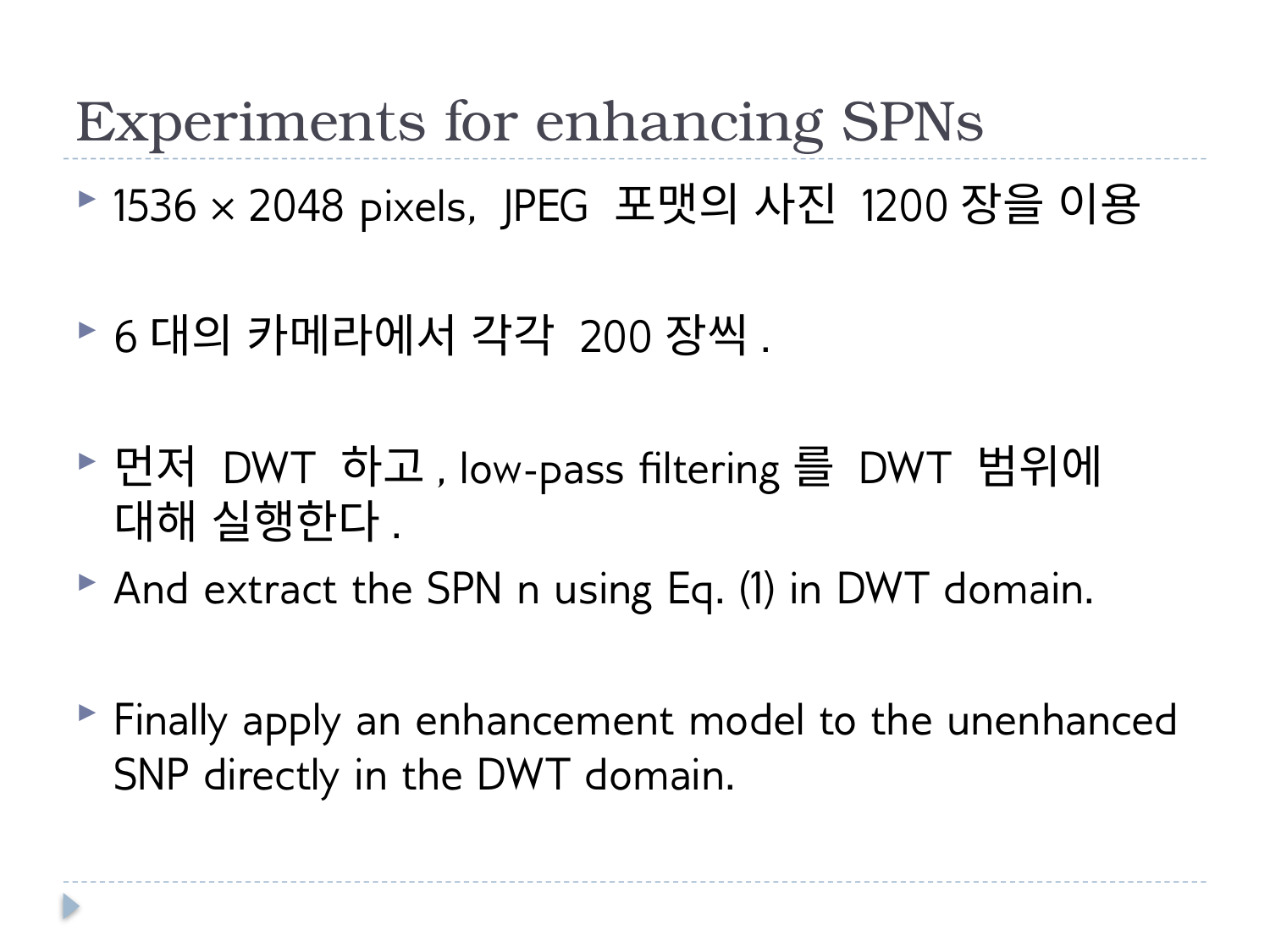

# Experiments for enhancing SPNs
1536 × 2048 pixels,  JPEG 포맷의 사진 1200장을 이용

6대의 카메라에서 각각 200장씩.

먼저 DWT 하고, low-pass filtering를 DWT 범위에 대해 실행한다.
And extract the SPN n using Eq. (1) in DWT domain.

Finally apply an enhancement model to the unenhanced SNP directly in the DWT domain.